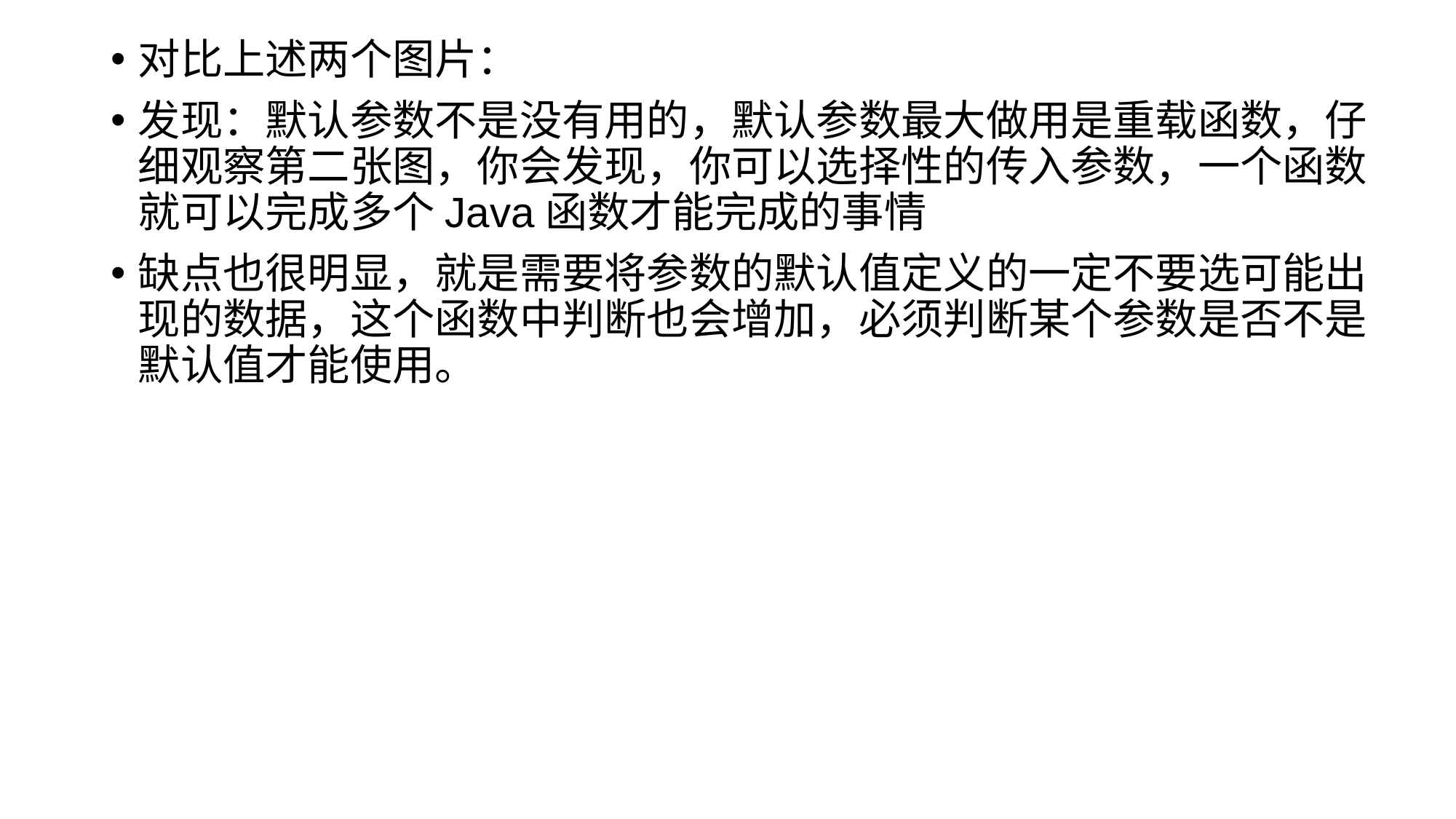

对比上述两个图片：
发现：默认参数不是没有用的，默认参数最大做用是重载函数，仔细观察第二张图，你会发现，你可以选择性的传入参数，一个函数就可以完成多个Java函数才能完成的事情
缺点也很明显，就是需要将参数的默认值定义的一定不要选可能出现的数据，这个函数中判断也会增加，必须判断某个参数是否不是默认值才能使用。